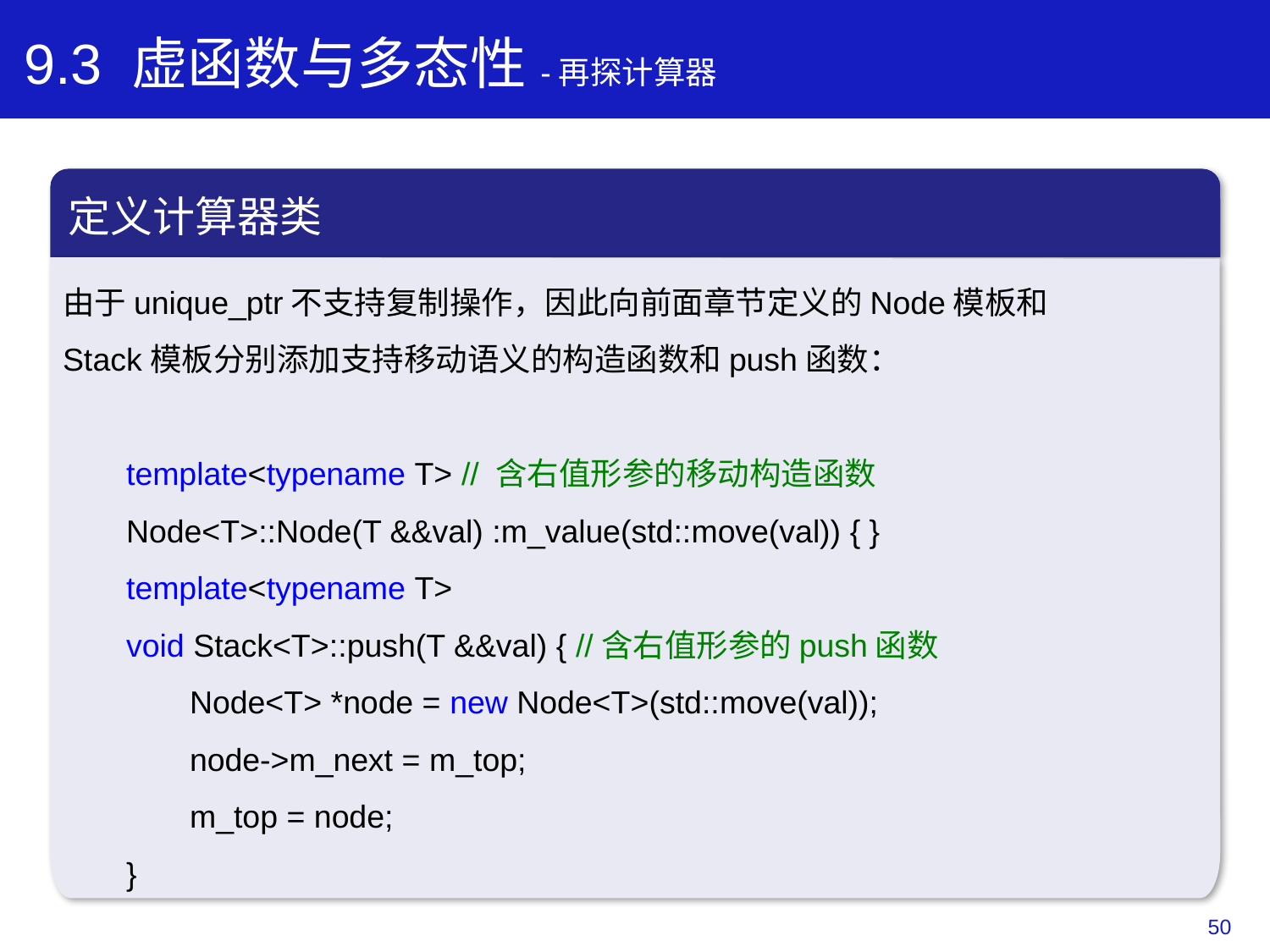

9.3 虚函数与多态性-再探计算器
定义计算器类
由于unique_ptr不支持复制操作，因此向前面章节定义的Node模板和
Stack模板分别添加支持移动语义的构造函数和push函数：

template<typename T> // 含右值形参的移动构造函数
Node<T>::Node(T &&val) :m_value(std::move(val)) { }
template<typename T>
void Stack<T>::push(T &&val) { //含右值形参的push函数
Node<T> *node = new Node<T>(std::move(val));
node->m_next = m_top;
m_top = node;
}
50